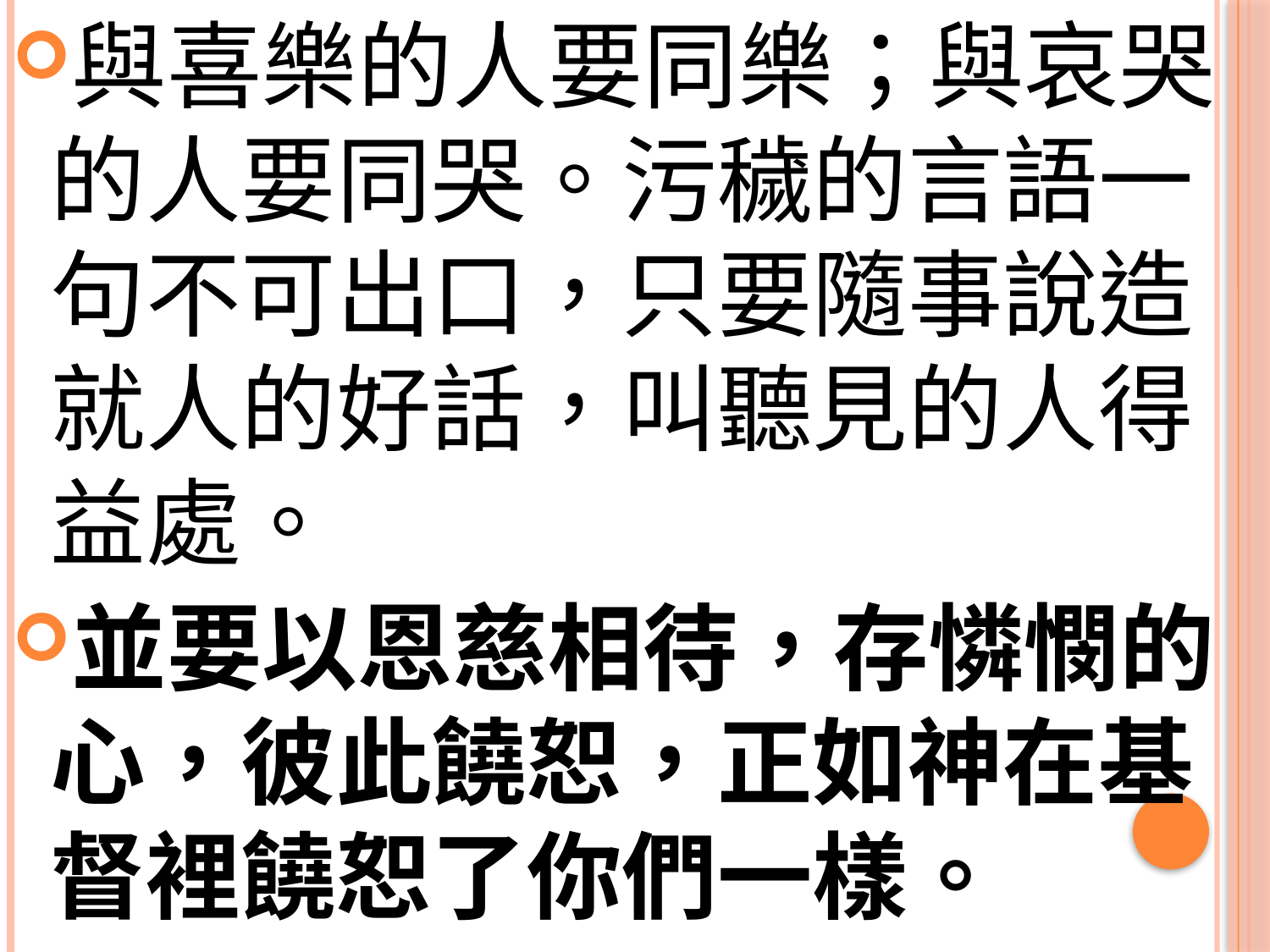

與喜樂的人要同樂；與哀哭的人要同哭。污穢的言語一句不可出口，只要隨事說造就人的好話，叫聽見的人得益處。
並要以恩慈相待，存憐憫的心，彼此饒恕，正如神在基督裡饒恕了你們一樣。